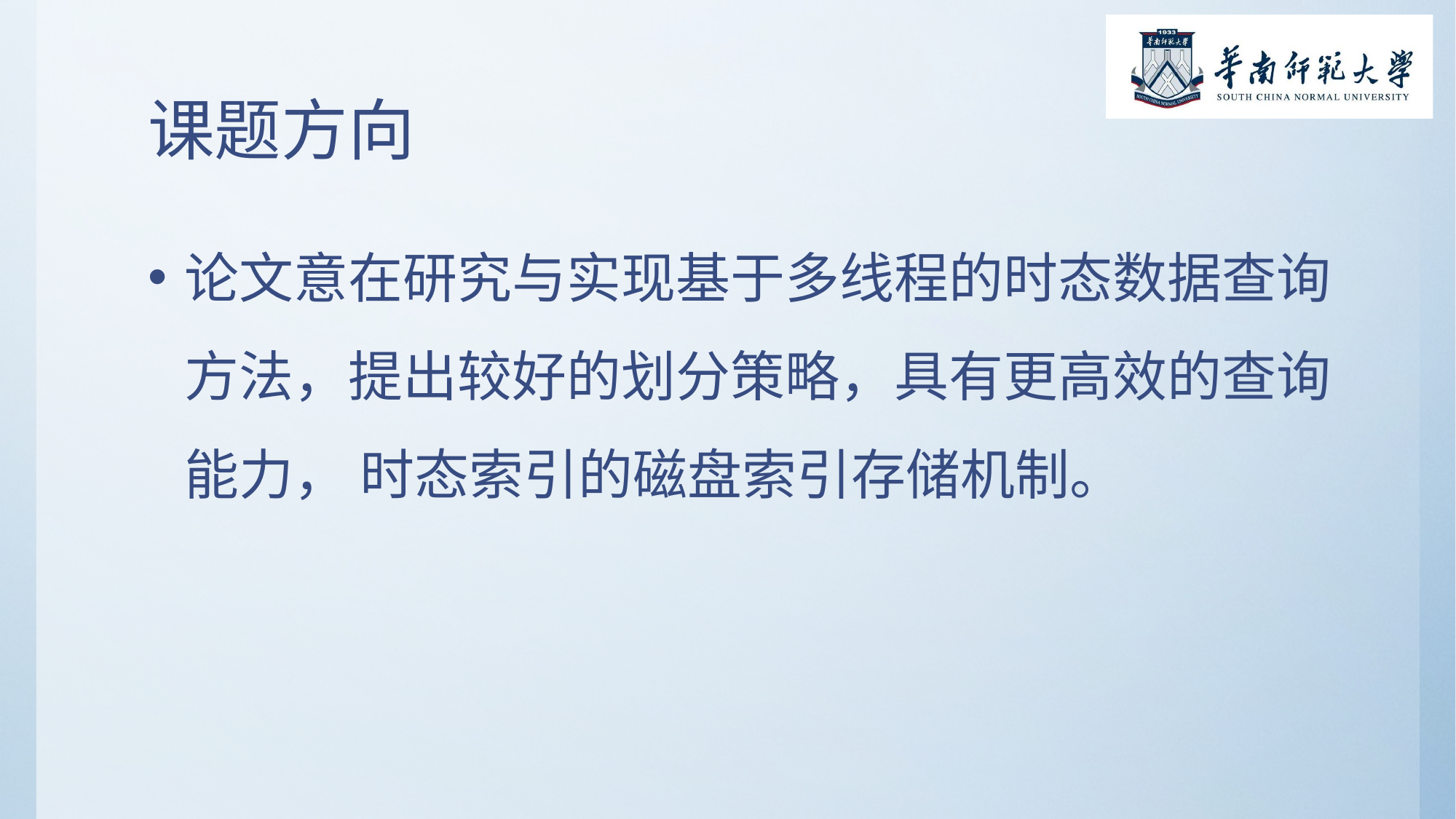

# 课题方向
论文意在研究与实现基于多线程的时态数据查询方法，提出较好的划分策略，具有更高效的查询能力， 时态索引的磁盘索引存储机制。